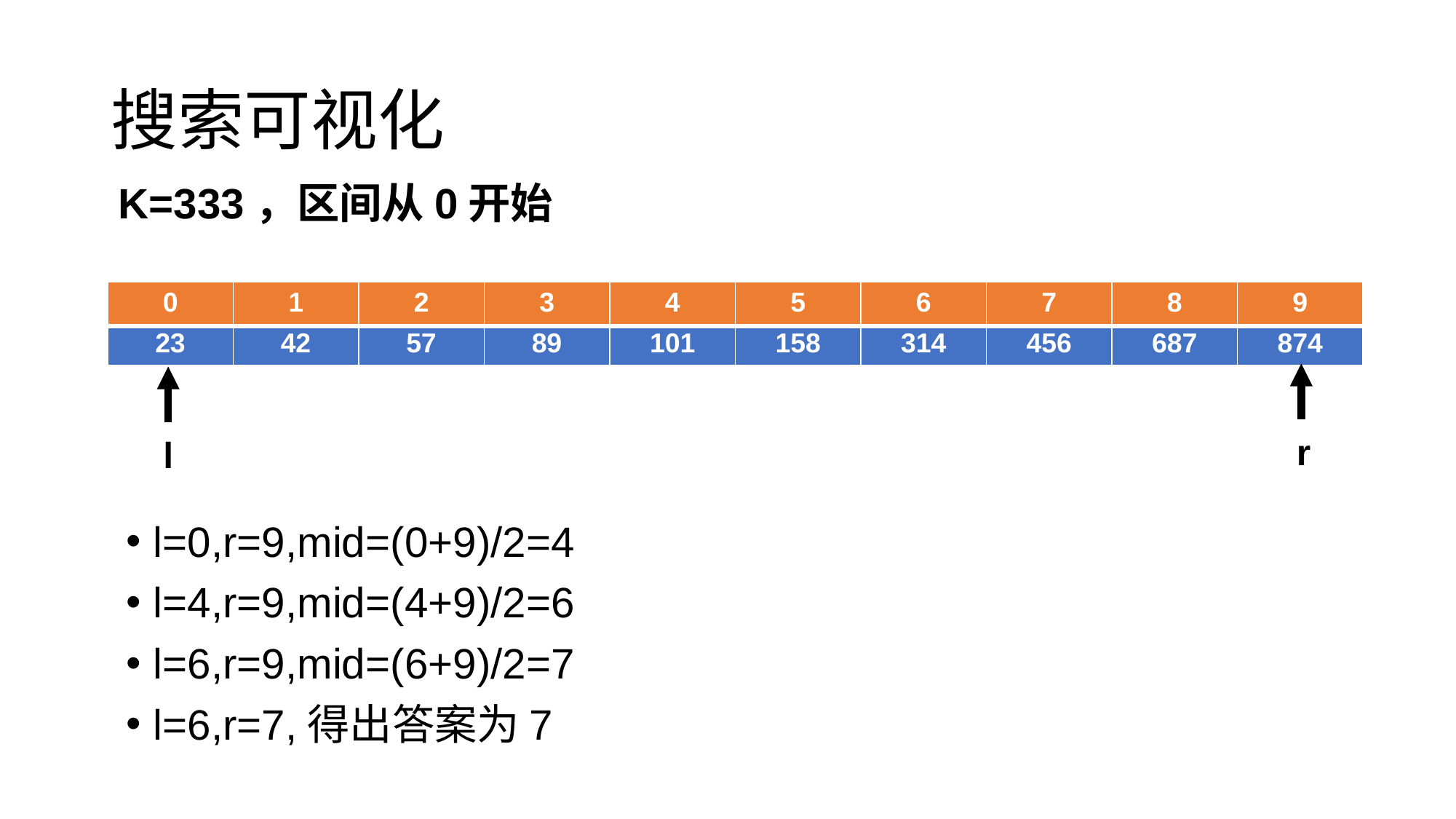

# 搜索可视化
K=333，区间从0开始
| 0 | 1 | 2 | 3 | 4 | 5 | 6 | 7 | 8 | 9 |
| --- | --- | --- | --- | --- | --- | --- | --- | --- | --- |
| 23 | 42 | 57 | 89 | 101 | 158 | 314 | 456 | 687 | 874 |
| --- | --- | --- | --- | --- | --- | --- | --- | --- | --- |
r
l
l=0,r=9,mid=(0+9)/2=4
l=4,r=9,mid=(4+9)/2=6
l=6,r=9,mid=(6+9)/2=7
l=6,r=7,得出答案为7